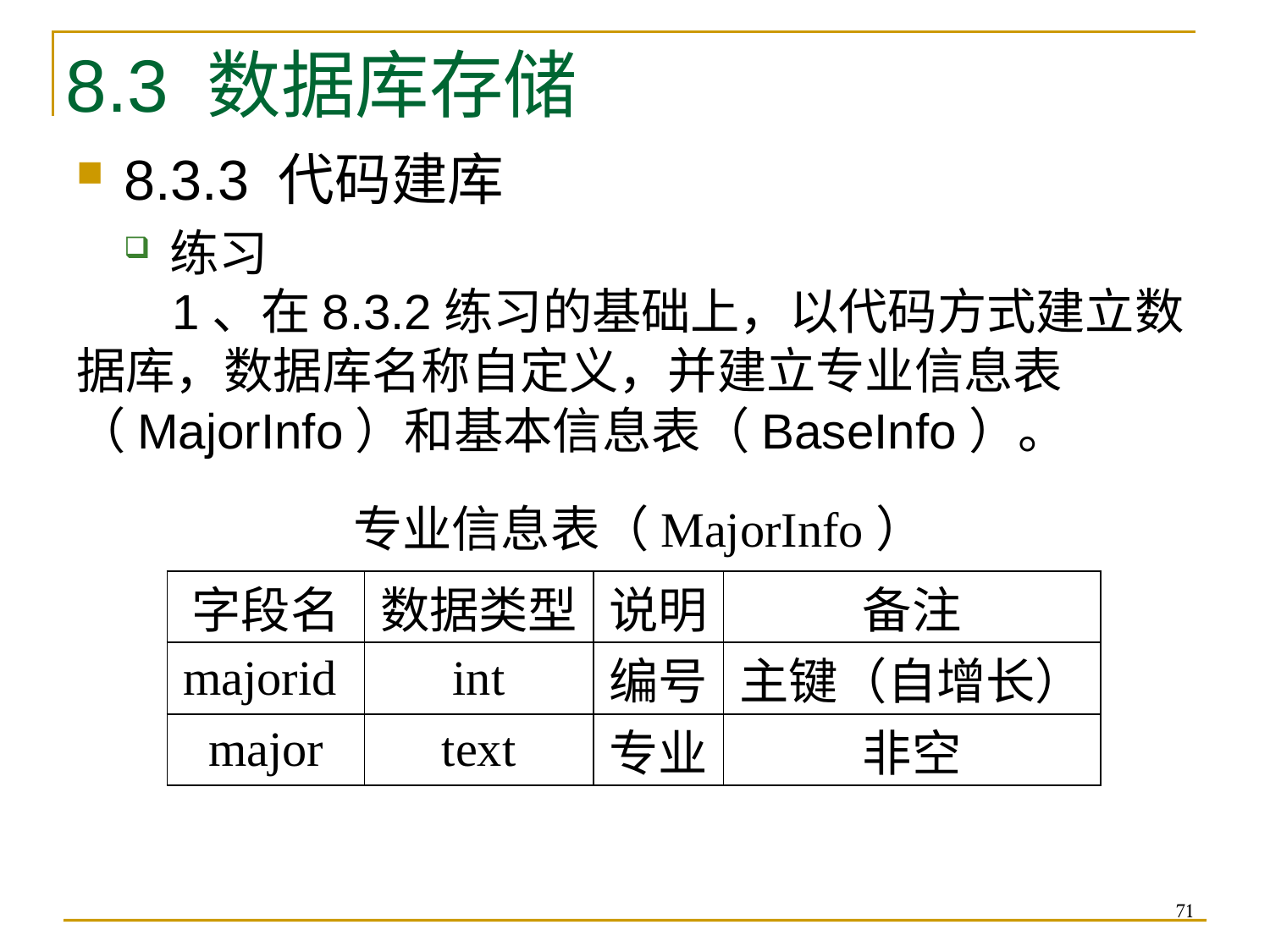

# 8.3 数据库存储
8.3.3 代码建库
练习
       1、在8.3.2练习的基础上，以代码方式建立数据库，数据库名称自定义，并建立专业信息表（MajorInfo）和基本信息表（BaseInfo）。
专业信息表（MajorInfo）
| 字段名 | 数据类型 | 说明 | 备注 |
| --- | --- | --- | --- |
| majorid | int | 编号 | 主键（自增长） |
| major | text | 专业 | 非空 |
71